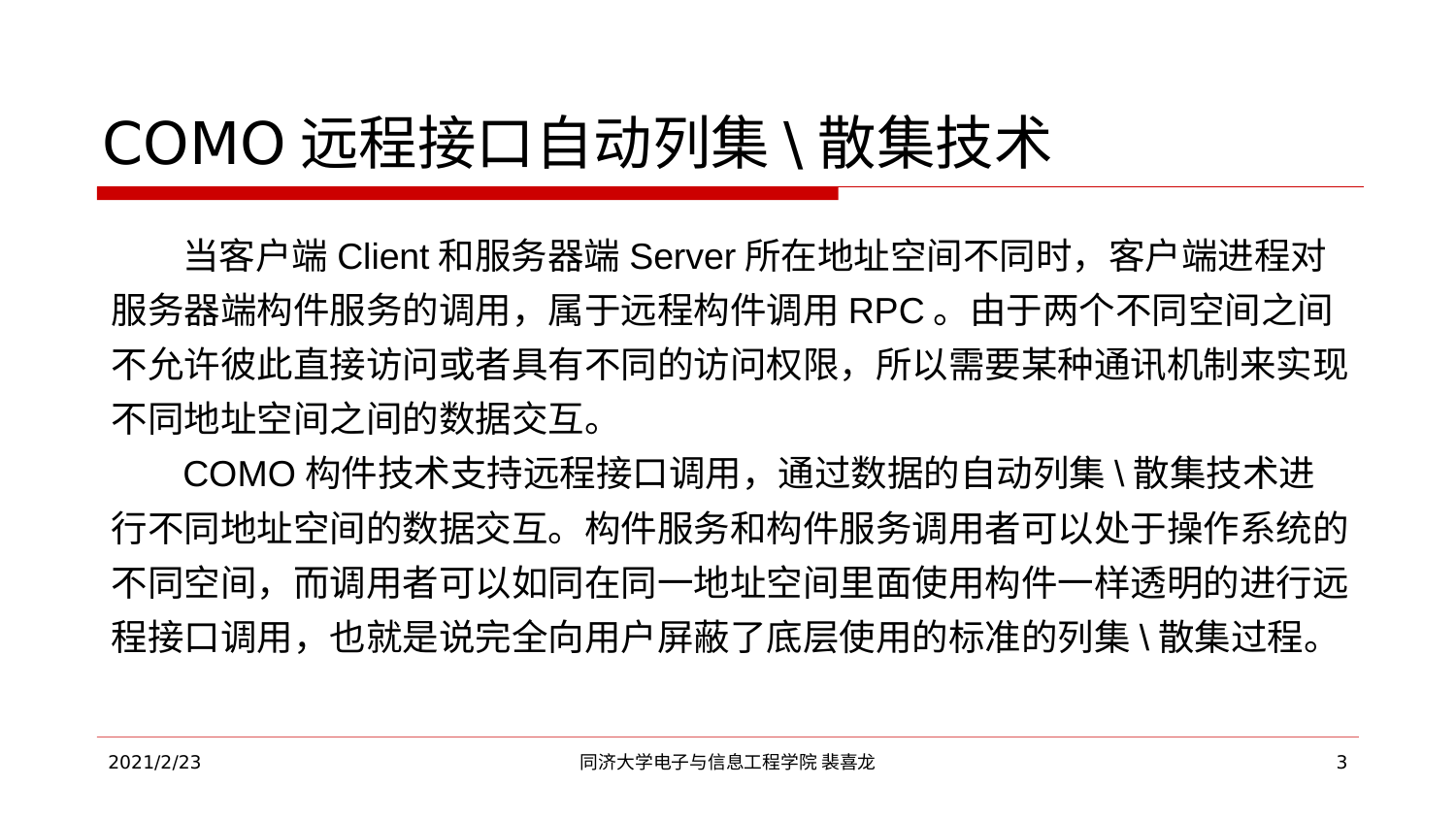

# COMO远程接口自动列集\散集技术
当客户端Client和服务器端Server所在地址空间不同时，客户端进程对服务器端构件服务的调用，属于远程构件调用RPC。由于两个不同空间之间不允许彼此直接访问或者具有不同的访问权限，所以需要某种通讯机制来实现不同地址空间之间的数据交互。
COMO构件技术支持远程接口调用，通过数据的自动列集\散集技术进行不同地址空间的数据交互。构件服务和构件服务调用者可以处于操作系统的不同空间，而调用者可以如同在同一地址空间里面使用构件一样透明的进行远程接口调用，也就是说完全向用户屏蔽了底层使用的标准的列集\散集过程。
2021/2/23
同济大学电子与信息工程学院 裴喜龙
3